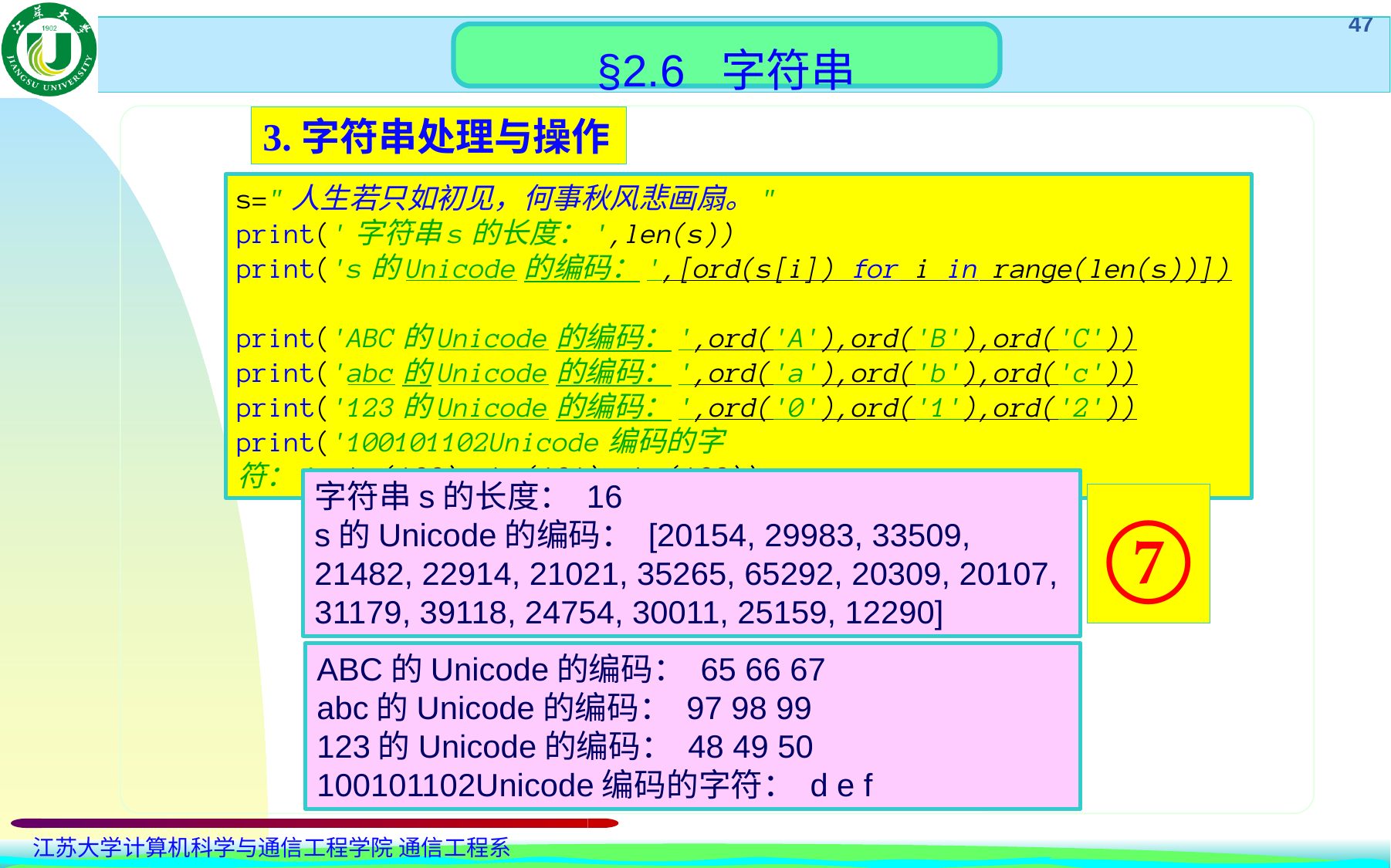

§2.6  字符串
3.字符串处理与操作
s="人生若只如初见，何事秋风悲画扇。"
print('字符串s的长度：',len(s))
print('s的Unicode的编码：',[ord(s[i]) for i in range(len(s))])

print('ABC的Unicode的编码：',ord('A'),ord('B'),ord('C'))
print('abc的Unicode的编码：',ord('a'),ord('b'),ord('c'))
print('123的Unicode的编码：',ord('0'),ord('1'),ord('2'))
print('100101102Unicode编码的字符：',chr(100),chr(101),chr(102))
字符串s的长度： 16
s的Unicode的编码： [20154, 29983, 33509, 21482, 22914, 21021, 35265, 65292, 20309, 20107, 31179, 39118, 24754, 30011, 25159, 12290]
⑦
ABC的Unicode的编码： 65 66 67
abc的Unicode的编码： 97 98 99
123的Unicode的编码： 48 49 50
100101102Unicode编码的字符： d e f